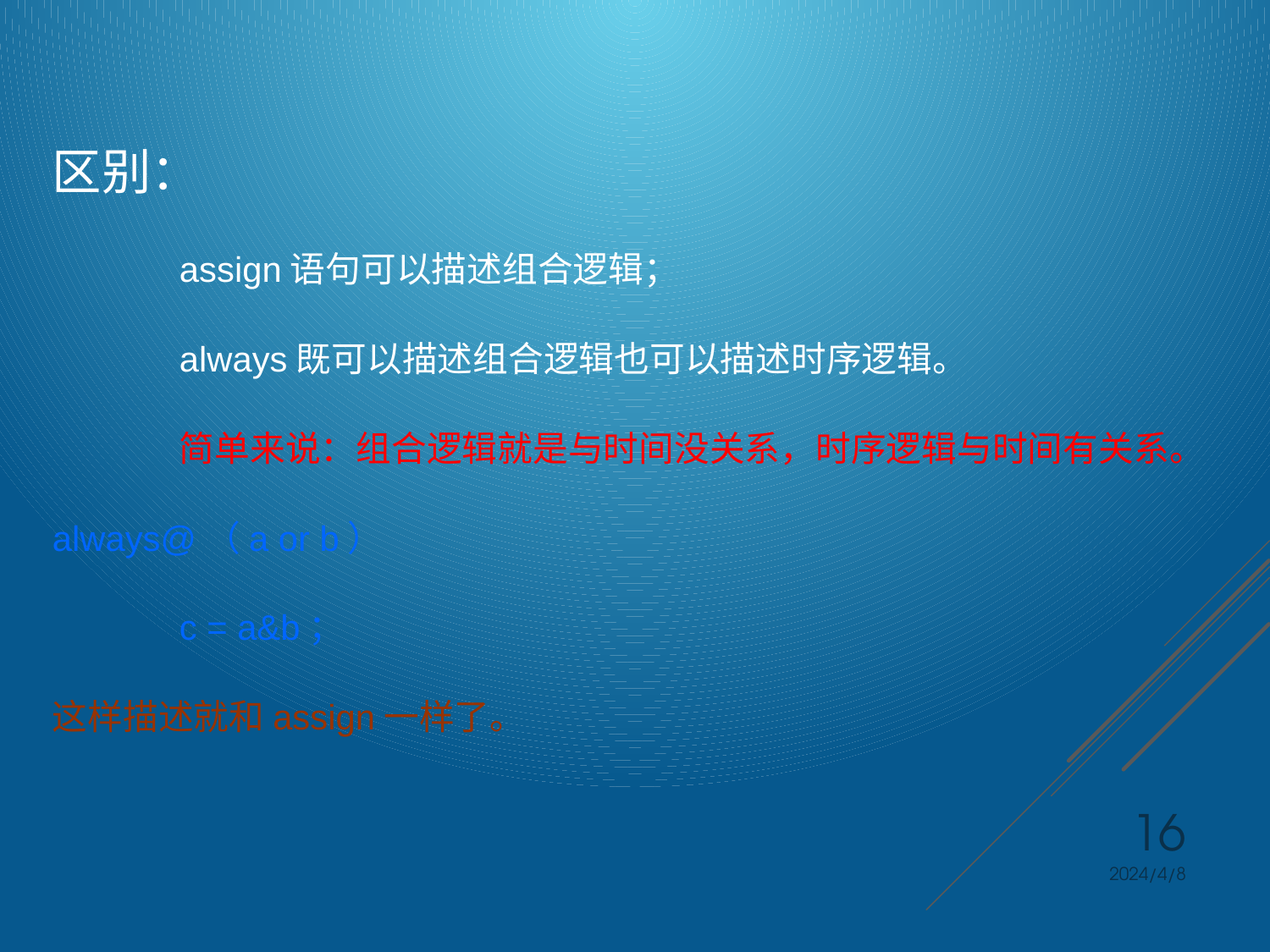

区别：
		assign语句可以描述组合逻辑；
		always既可以描述组合逻辑也可以描述时序逻辑。
		简单来说：组合逻辑就是与时间没关系，时序逻辑与时间有关系。
	always@（a or b）
		c = a&b；
	这样描述就和assign一样了。

16
2024/4/8